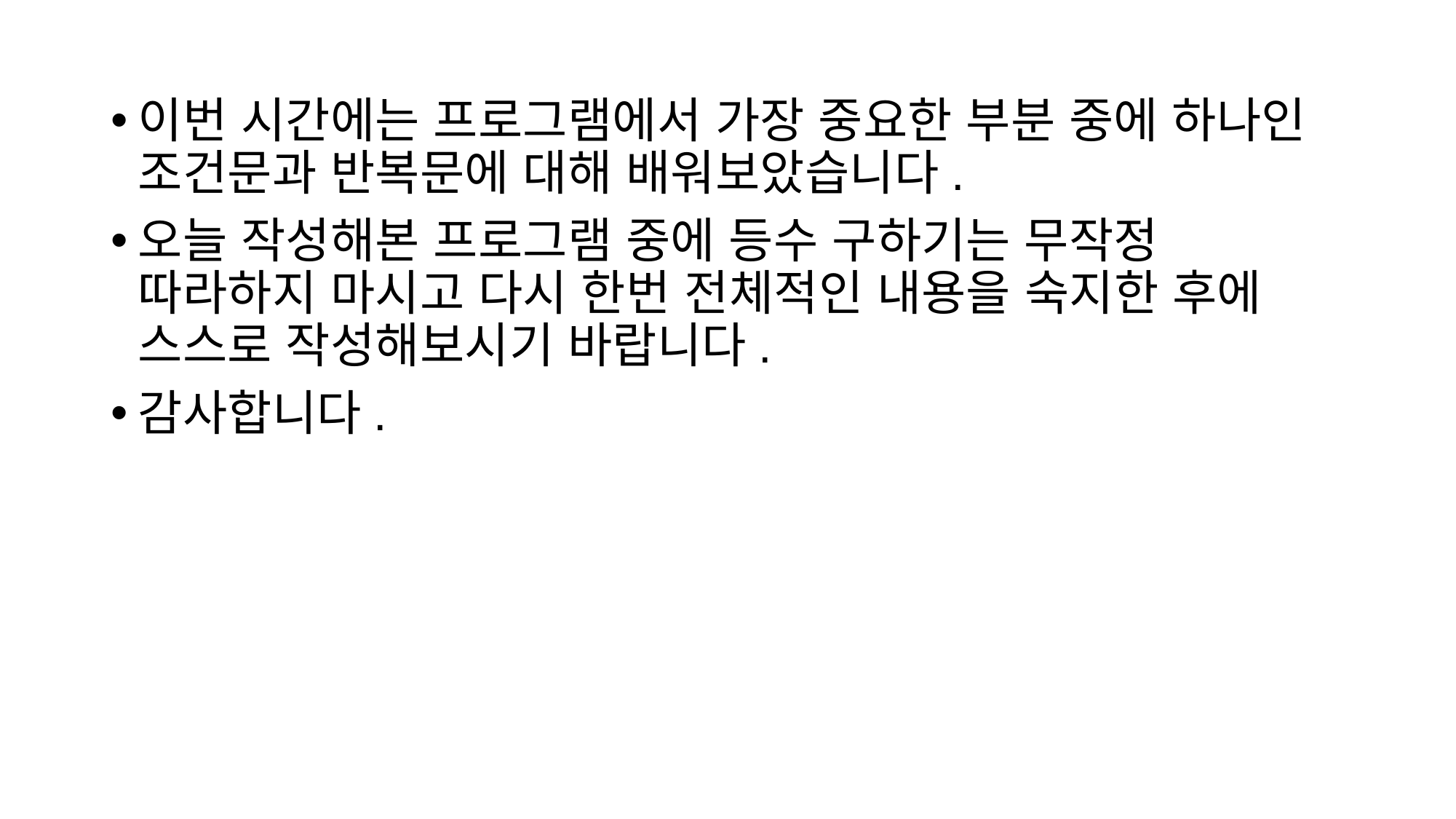

이번 시간에는 프로그램에서 가장 중요한 부분 중에 하나인 조건문과 반복문에 대해 배워보았습니다.
오늘 작성해본 프로그램 중에 등수 구하기는 무작정 따라하지 마시고 다시 한번 전체적인 내용을 숙지한 후에 스스로 작성해보시기 바랍니다.
감사합니다.